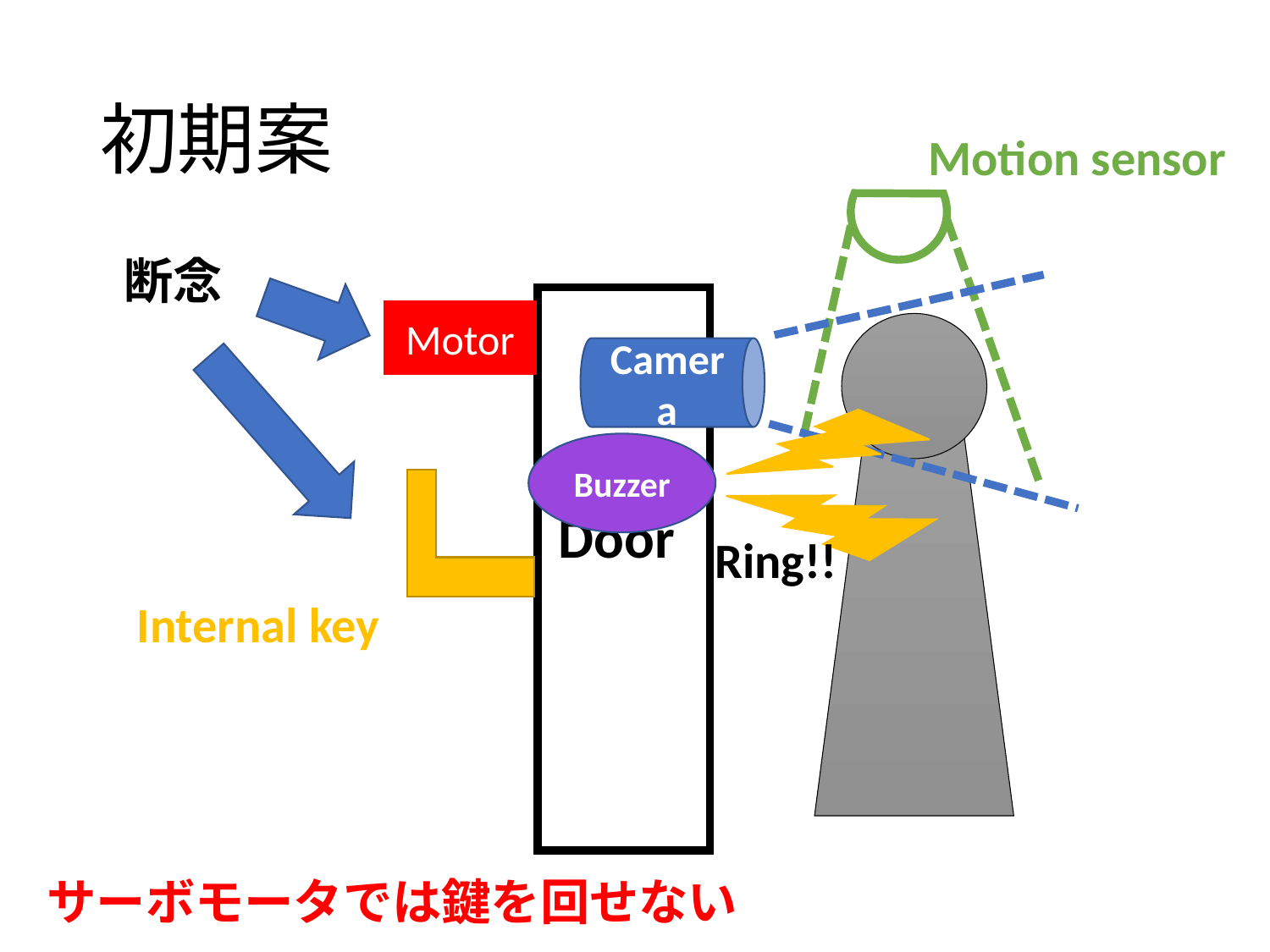

# 初期案
Motion sensor

断念

Door
Camera
Motor

Buzzer

Ring!!
Internal key
サーボモータでは鍵を回せない